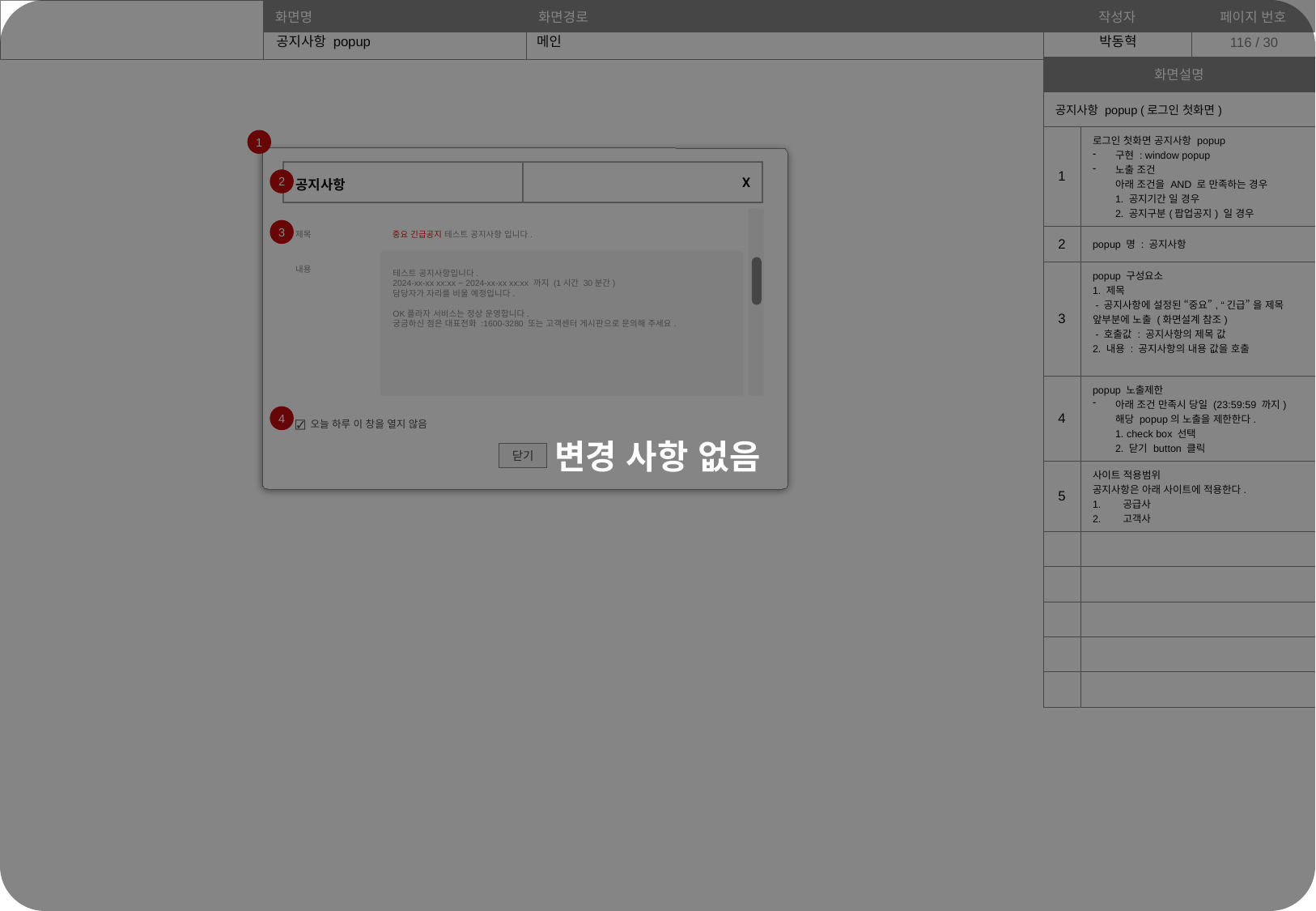

변경 사항 없음
공지사항 popup
메인
116
| 화면설명 |  |
| --- | --- |
| 공지사항 popup (로그인 첫화면) |  |
| 1 | 로그인 첫화면 공지사항 popup 구현 : window popup 노출 조건 아래 조건을 AND 로 만족하는 경우 1. 공지기간 일 경우 2. 공지구분(팝업공지) 일 경우 |
| 2 | popup 명 : 공지사항 |
| 3 | popup 구성요소 1. 제목 - 공지사항에 설정된 “중요”, “긴급” 을 제목 앞부분에 노출 (화면설계 참조) - 호출값 : 공지사항의 제목 값 2. 내용 : 공지사항의 내용 값을 호출 |
| 4 | popup 노출제한 아래 조건 만족시 당일 (23:59:59 까지) 해당 popup의 노출을 제한한다. 1. check box 선택 2. 닫기 button 클릭 |
| 5 | 사이트 적용범위 공지사항은 아래 사이트에 적용한다. 공급사 고객사 |
|  |  |
|  |  |
|  |  |
|  |  |
|  |  |
1

| 공지사항 | X |
| --- | --- |
2

제목
중요 긴급공지 테스트 공지사항 입니다.
3
내용

테스트 공지사항입니다.
2024-xx-xx xx:xx ~ 2024-xx-xx xx:xx 까지 (1시간 30분간)
담당자가 자리를 비울 예정입니다.

OK플라자 서비스는 정상 운영합니다.
궁금하신 점은 대표전화 :1600-3280 또는 고객센터 게시판으로 문의해 주세요.

4
☑️ 오늘 하루 이 창을 열지 않음
닫기